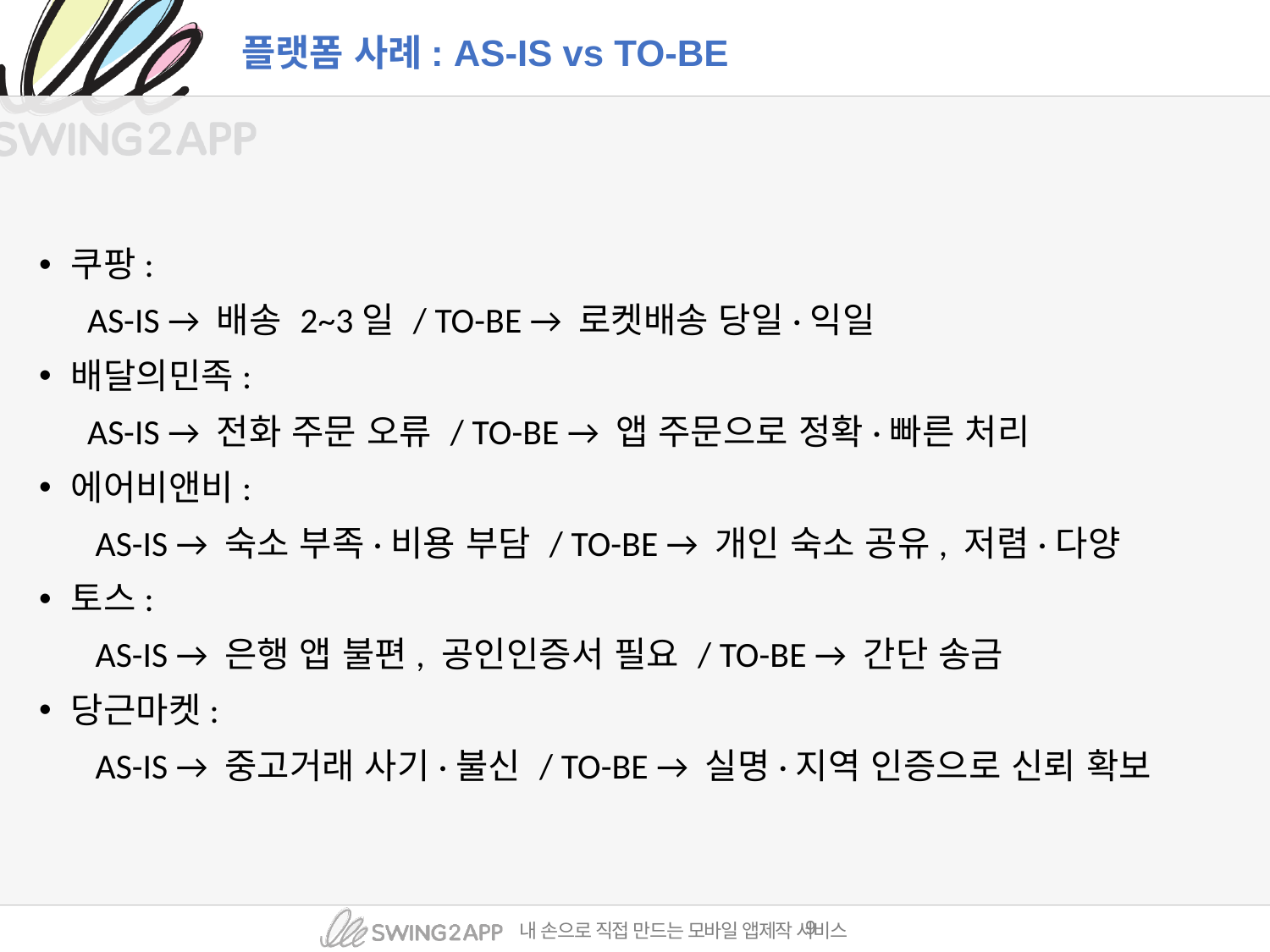

# 플랫폼 사례: AS-IS vs TO-BE

쿠팡:
      AS-IS → 배송 2~3일 / TO-BE → 로켓배송 당일·익일
배달의민족:
      AS-IS → 전화 주문 오류 / TO-BE → 앱 주문으로 정확·빠른 처리
에어비앤비:
       AS-IS → 숙소 부족·비용 부담 / TO-BE → 개인 숙소 공유, 저렴·다양
토스:
       AS-IS → 은행 앱 불편, 공인인증서 필요 / TO-BE → 간단 송금
당근마켓:
       AS-IS → 중고거래 사기·불신 / TO-BE → 실명·지역 인증으로 신뢰 확보